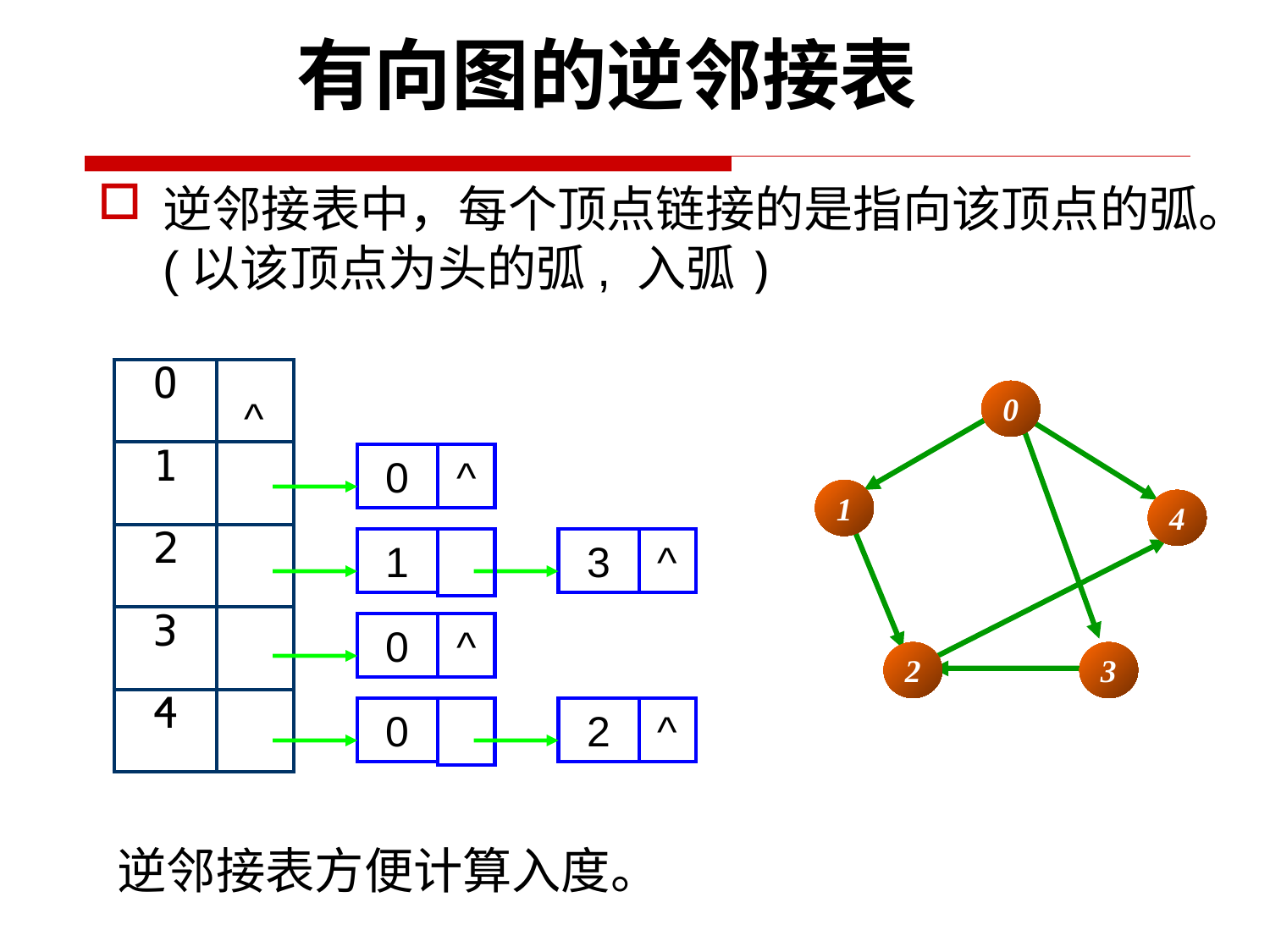

有向图的逆邻接表
逆邻接表中，每个顶点链接的是指向该顶点的弧。(以该顶点为头的弧, 入弧)
| 0 |  |
| --- | --- |
| 1 |  |
| 2 |  |
| 3 |  |
| 4 |  |
0

1
4

2
3

^
0
^

1

3
^

0
^

0

2
^

逆邻接表方便计算入度。